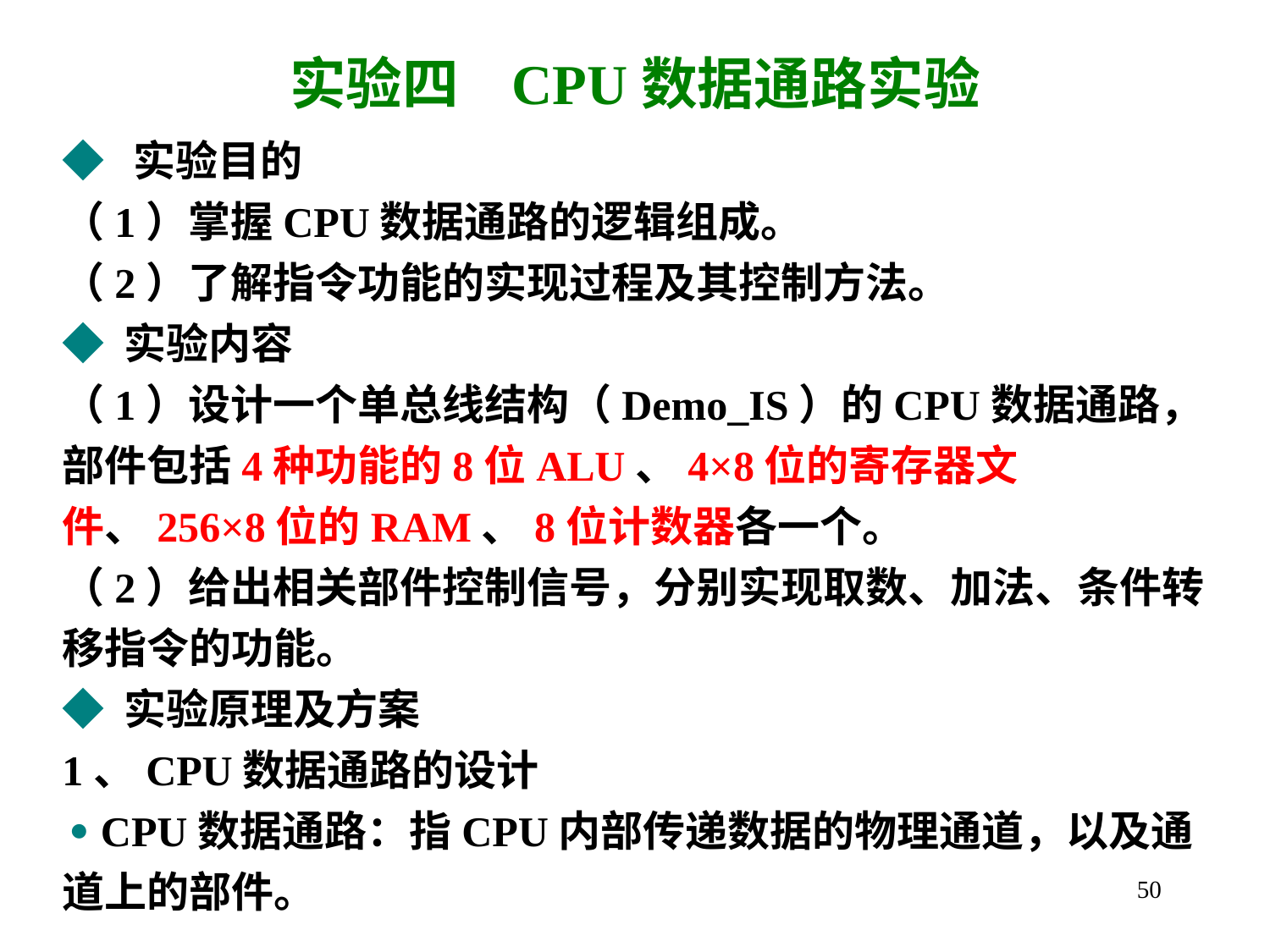

# 实验四   CPU数据通路实验
◆  实验目的
（1）掌握CPU数据通路的逻辑组成。
（2）了解指令功能的实现过程及其控制方法。
◆ 实验内容
（1）设计一个单总线结构（Demo_IS）的CPU数据通路，部件包括4种功能的8位ALU、4×8位的寄存器文件、256×8位的RAM、8位计数器各一个。
（2）给出相关部件控制信号，分别实现取数、加法、条件转移指令的功能。
◆ 实验原理及方案
1、CPU数据通路的设计
 • CPU数据通路：指CPU内部传递数据的物理通道，以及通道上的部件。
50